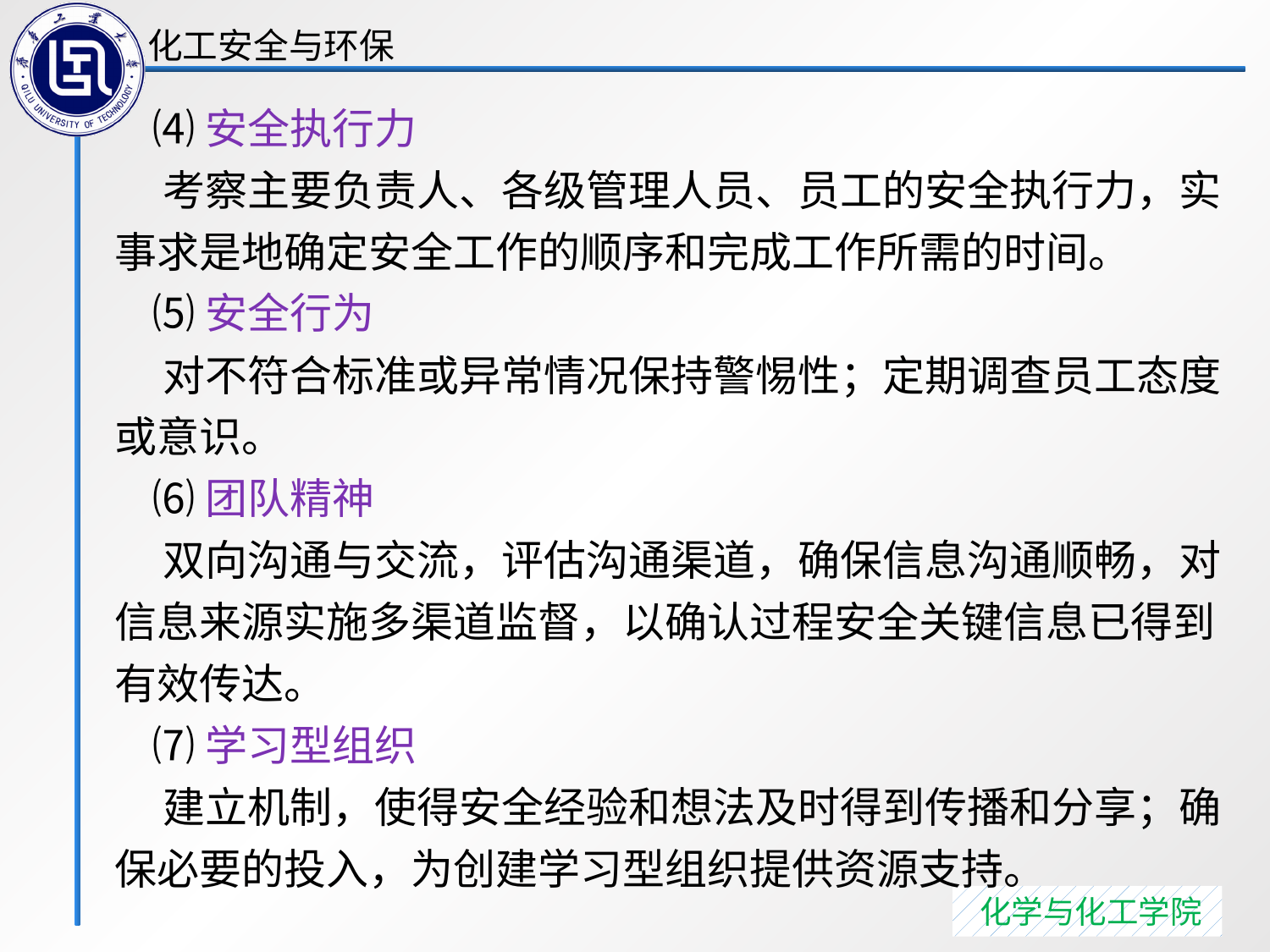

⑷安全执行力
    考察主要负责人、各级管理人员、员工的安全执行力，实事求是地确定安全工作的顺序和完成工作所需的时间。
    ⑸安全行为
    对不符合标准或异常情况保持警惕性；定期调查员工态度或意识。
    ⑹团队精神
    双向沟通与交流，评估沟通渠道，确保信息沟通顺畅，对信息来源实施多渠道监督，以确认过程安全关键信息已得到有效传达。
    ⑺学习型组织
    建立机制，使得安全经验和想法及时得到传播和分享；确保必要的投入，为创建学习型组织提供资源支持。